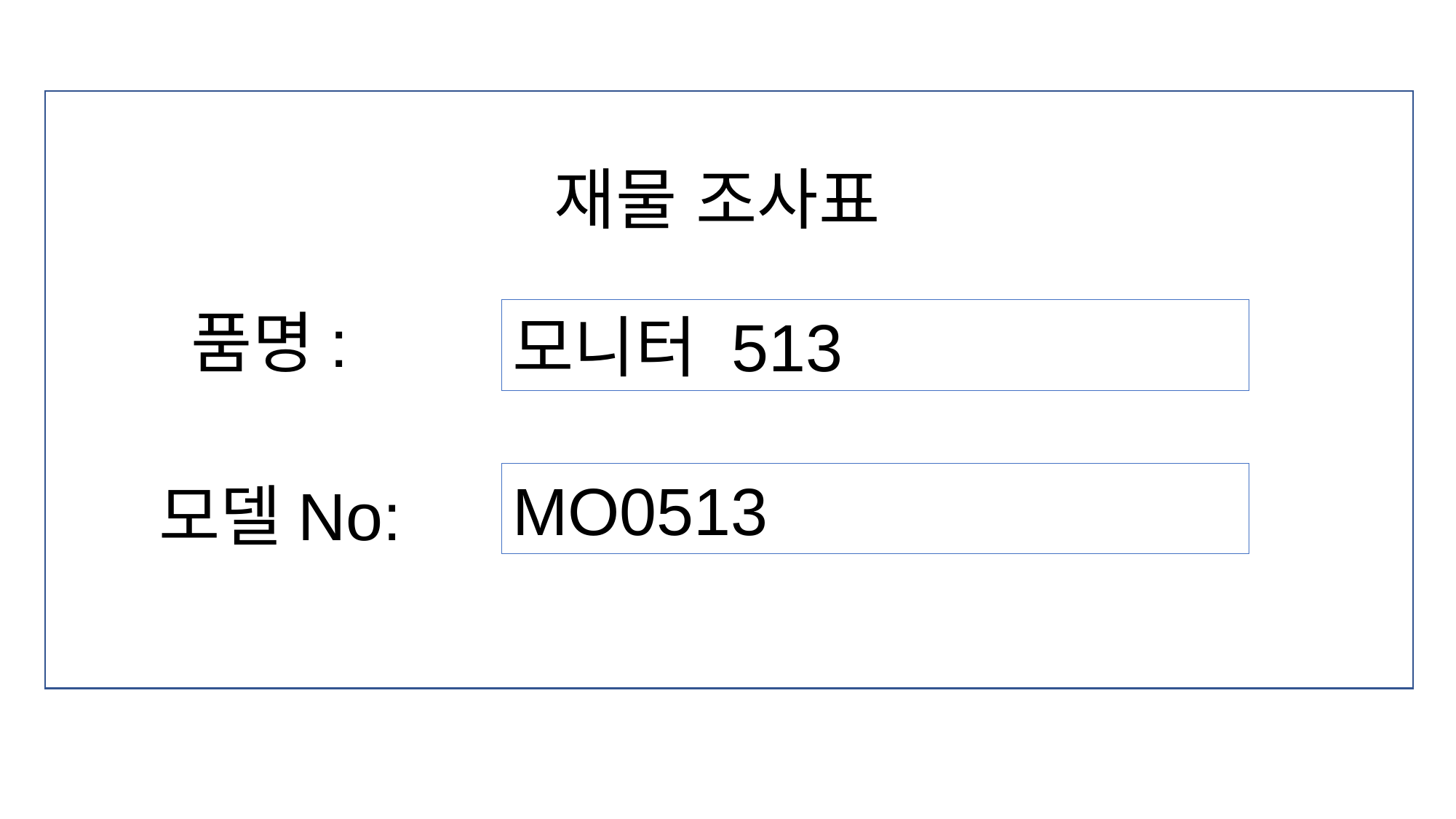

재물 조사표
품명:
모니터 513
MO0513
모델No: